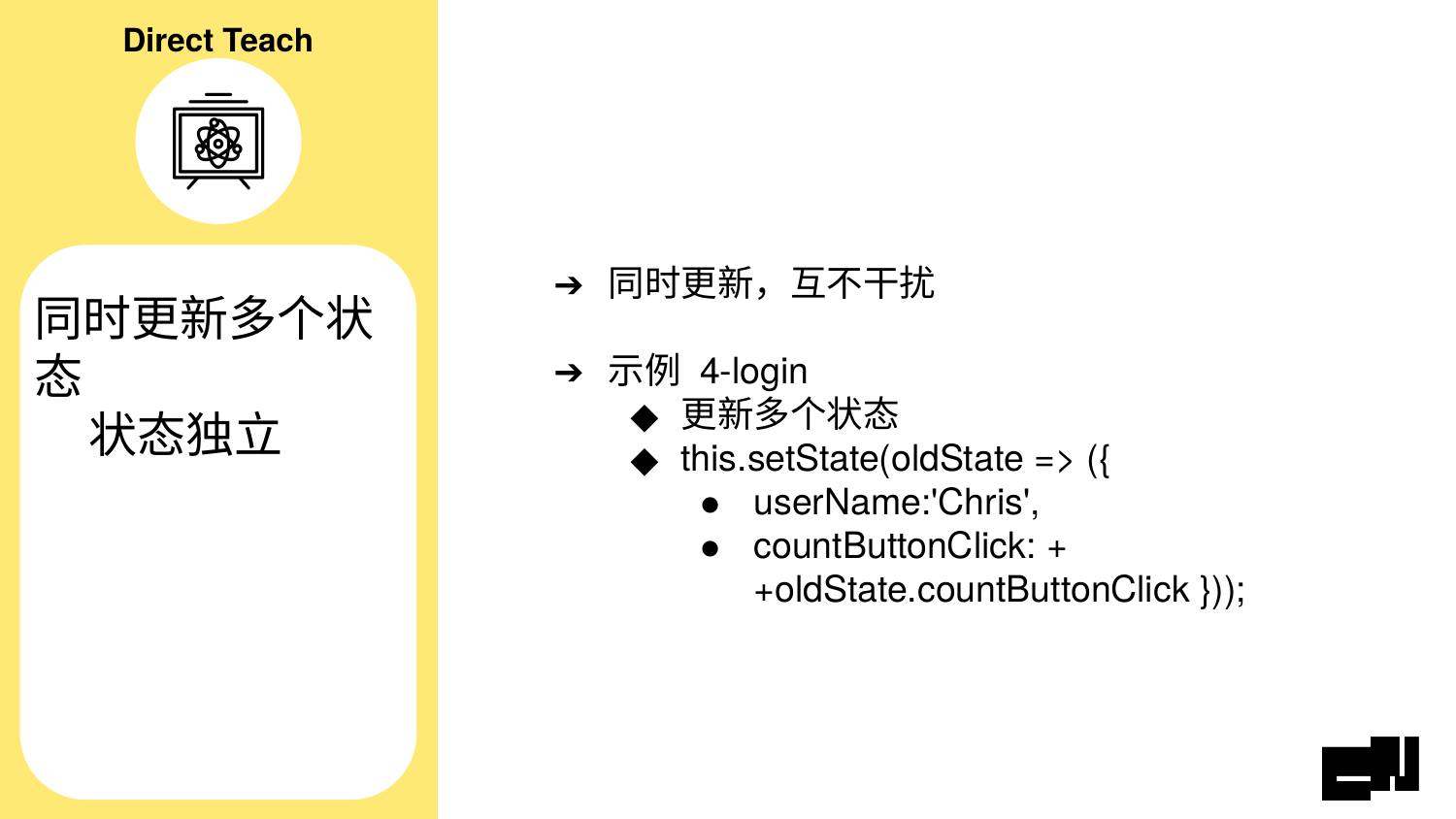

同时更新，互不干扰

示例 4-login
更新多个状态
this.setState(oldState => ({
userName:'Chris',
countButtonClick: ++oldState.countButtonClick }));

# 同时更新多个状态 状态独立